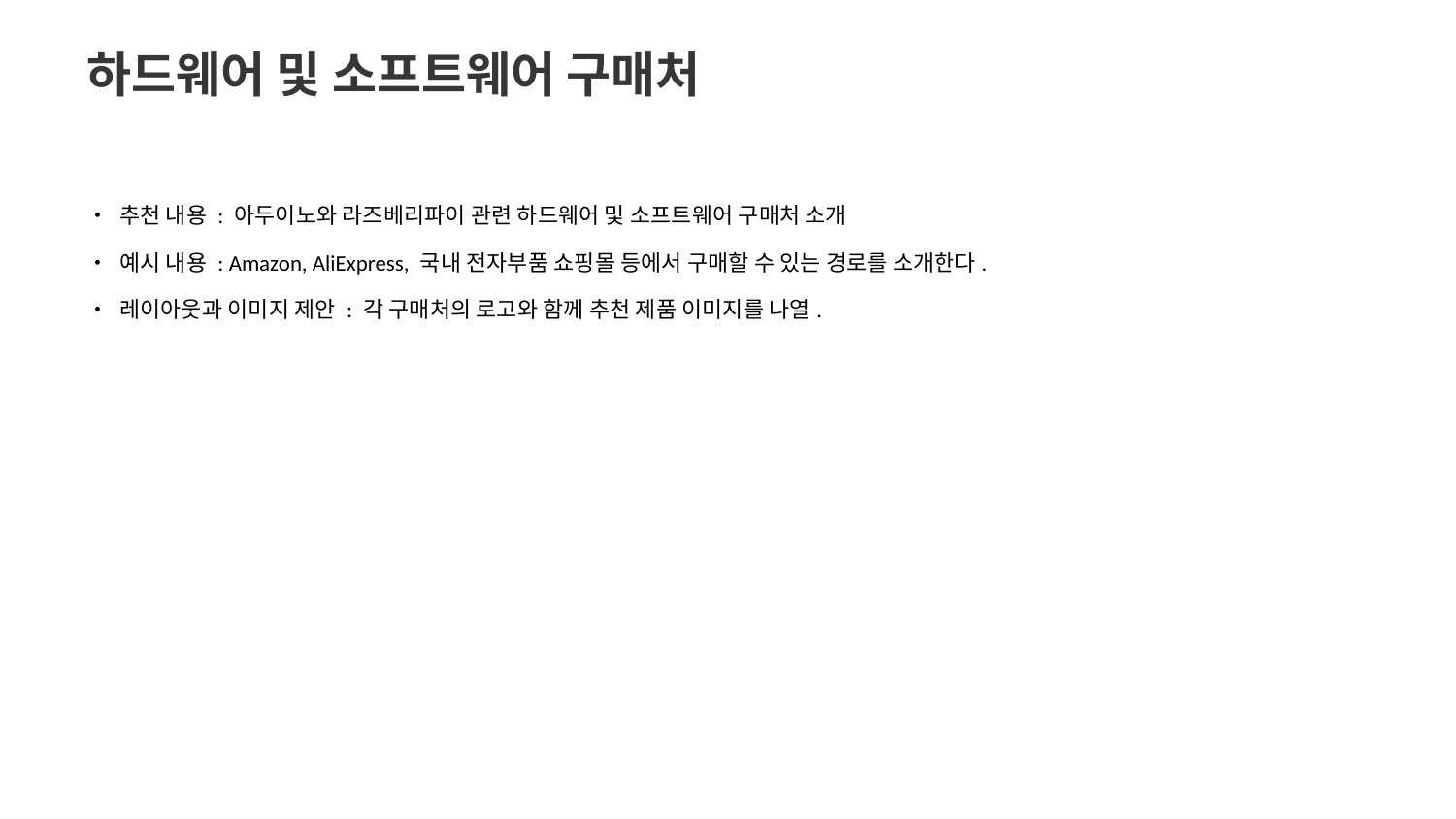

하드웨어 및 소프트웨어 구매처
• 추천 내용 : 아두이노와 라즈베리파이 관련 하드웨어 및 소프트웨어 구매처 소개
• 예시 내용 : Amazon, AliExpress, 국내 전자부품 쇼핑몰 등에서 구매할 수 있는 경로를 소개한다.
• 레이아웃과 이미지 제안 : 각 구매처의 로고와 함께 추천 제품 이미지를 나열.